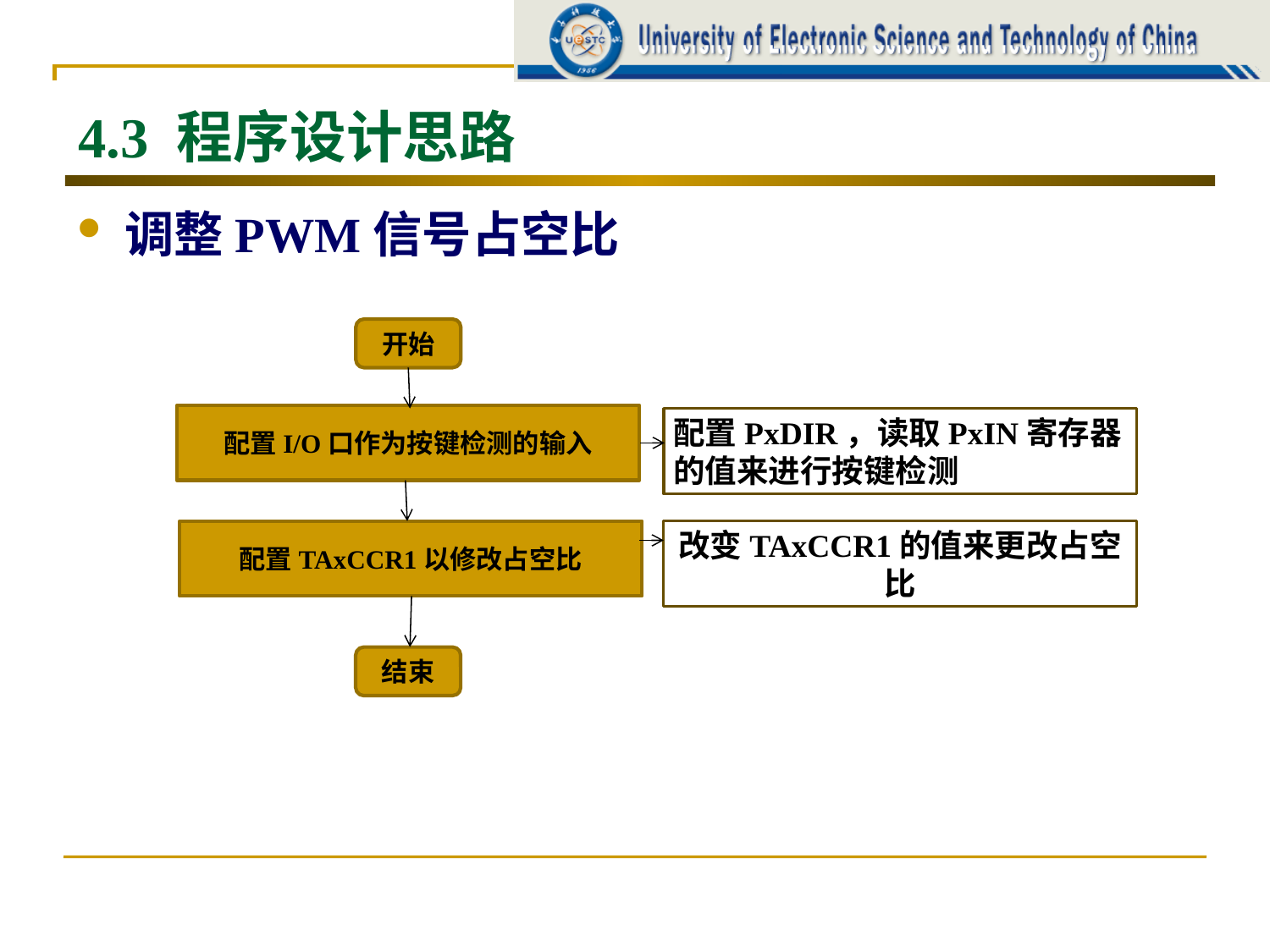

# 4.3 程序设计思路
调整PWM信号占空比
开始
配置I/O口作为按键检测的输入
配置PxDIR，读取PxIN寄存器的值来进行按键检测
改变TAxCCR1的值来更改占空比
配置TAxCCR1以修改占空比
结束